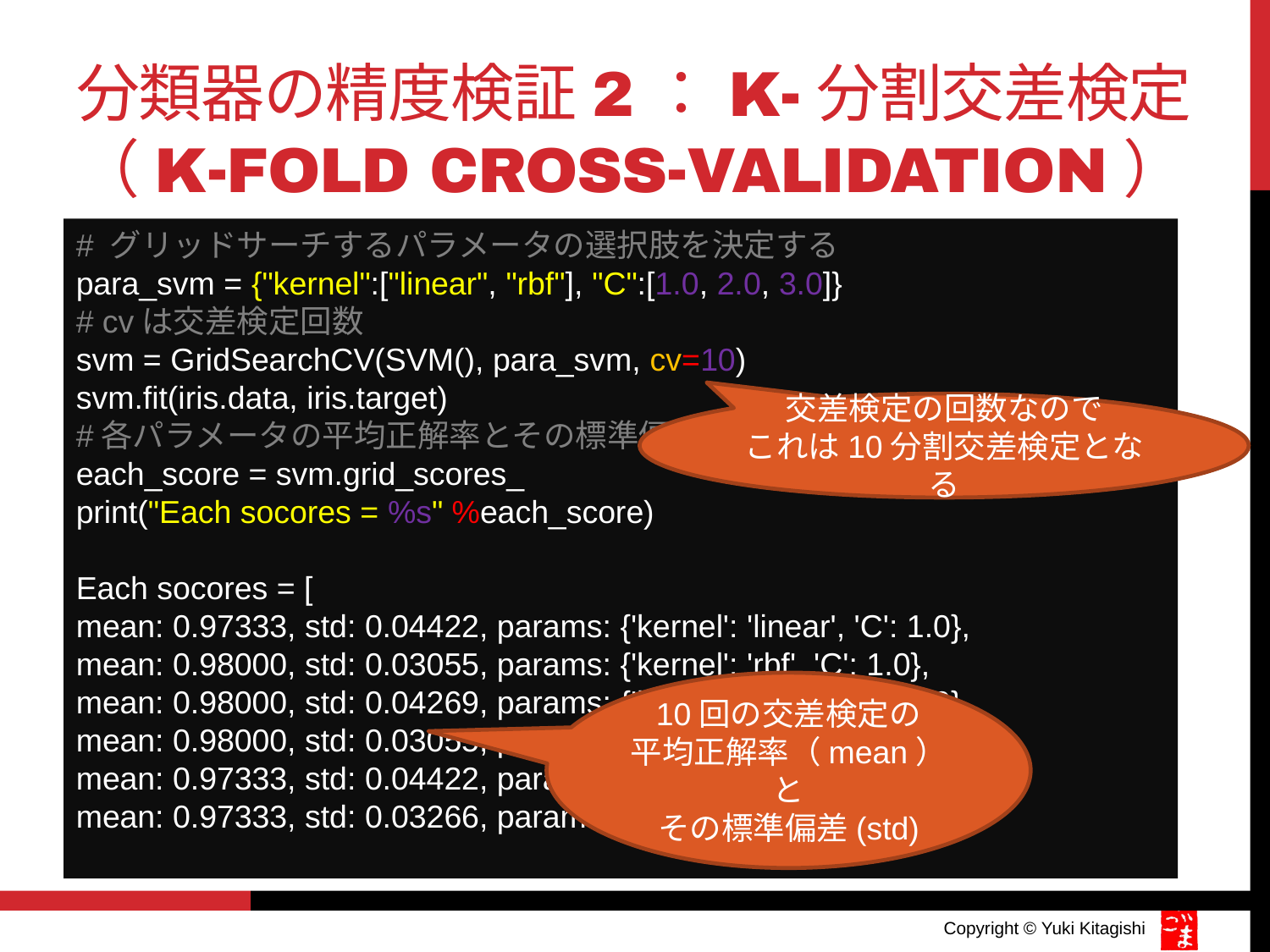

# 分類器の精度検証2：K-分割交差検定 （K-fold cross-validation）
# グリッドサーチするパラメータの選択肢を決定する
para_svm = {"kernel":["linear", "rbf"], "C":[1.0, 2.0, 3.0]}
# cvは交差検定回数
svm = GridSearchCV(SVM(), para_svm, cv=10)
svm.fit(iris.data, iris.target)
#各パラメータの平均正解率とその標準偏差
each_score = svm.grid_scores_
print("Each socores = %s" %each_score)

Each socores = [
mean: 0.97333, std: 0.04422, params: {'kernel': 'linear', 'C': 1.0},
mean: 0.98000, std: 0.03055, params: {'kernel': 'rbf', 'C': 1.0},
mean: 0.98000, std: 0.04269, params: {'kernel': 'linear', 'C': 2.0},
mean: 0.98000, std: 0.03055, params: {'kernel': 'rbf', 'C': 2.0},
mean: 0.97333, std: 0.04422, params: {'kernel': 'linear', 'C': 3.0},
mean: 0.97333, std: 0.03266, params: {'kernel': 'rbf', 'C': 3.0}]

交差検定の回数なので
これは10分割交差検定となる
10回の交差検定の
平均正解率（mean）と
その標準偏差(std)
Copyright © Yuki Kitagishi